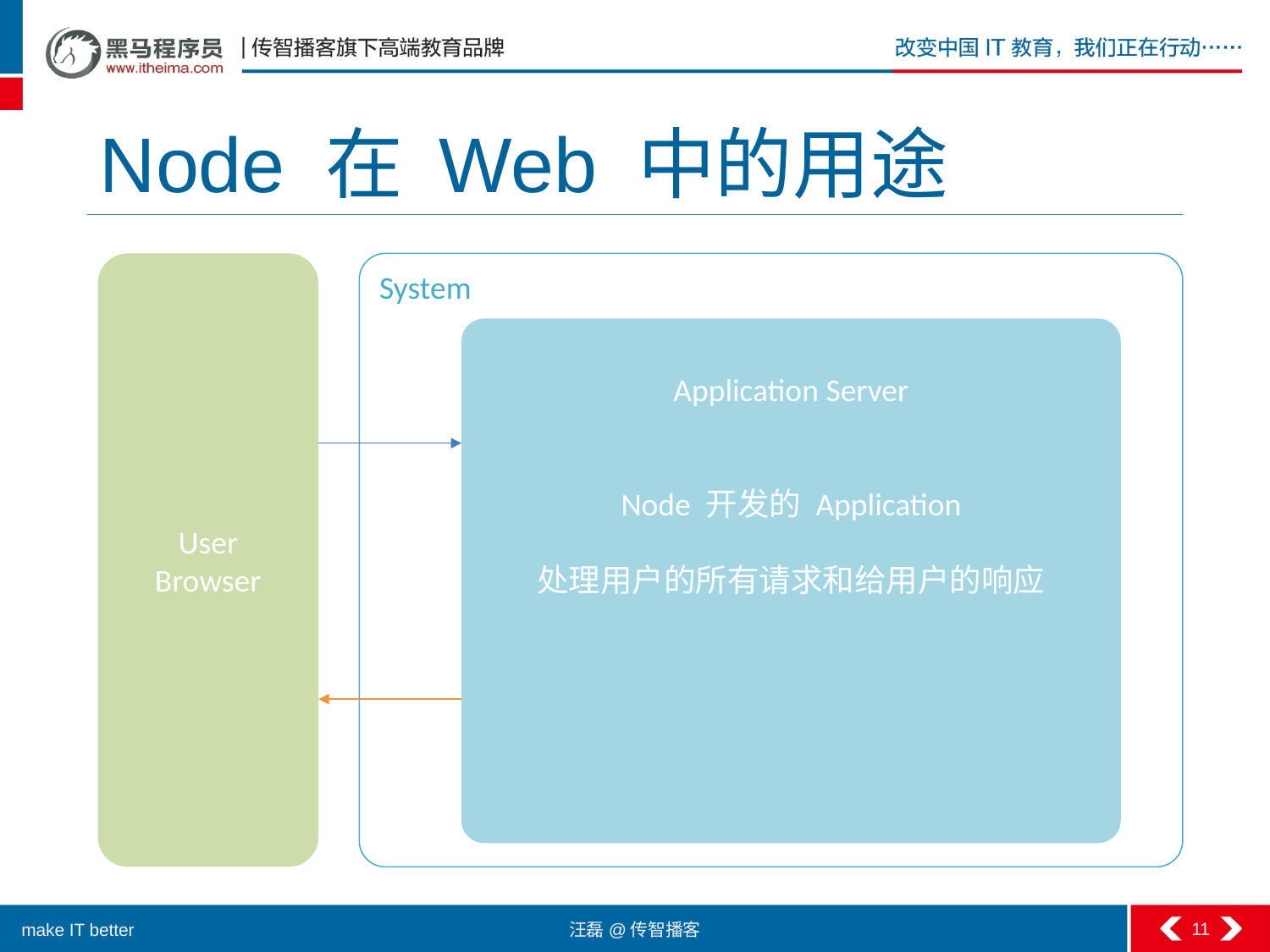

# Node 在 Web 中的用途
User
Browser
System

Application Server

Node 开发的 Application

处理用户的所有请求和给用户的响应
11
汪磊@传智播客
make IT better